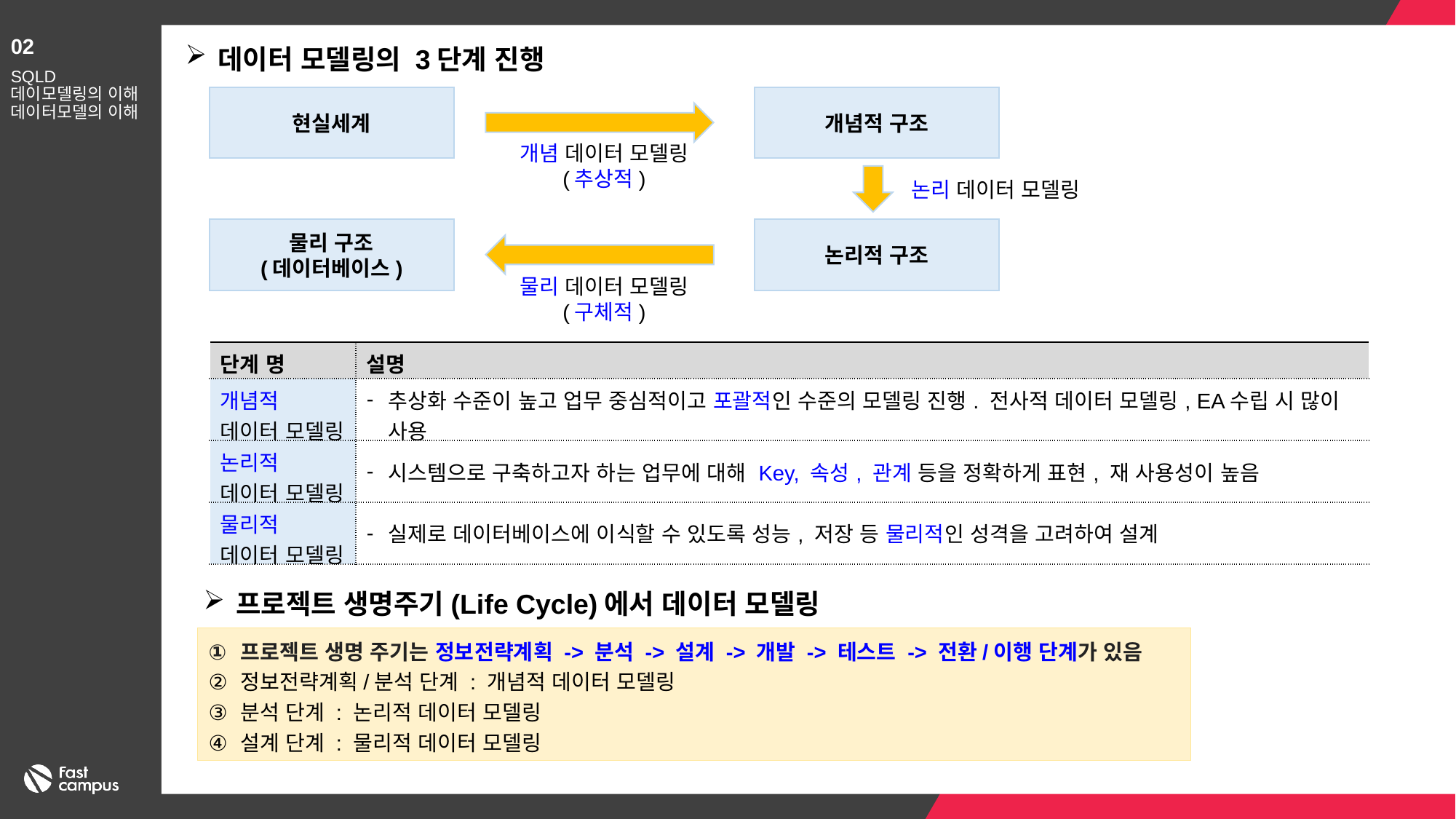

02
데이터 모델링의 3단계 진행
SQLD
데이모델링의 이해
데이터모델의 이해

개념적 구조
현실세계

개념 데이터 모델링
(추상적)

논리 데이터 모델링
물리 구조
(데이터베이스)
논리적 구조

물리 데이터 모델링
(구체적)
| 단계 명 | 설명 |
| --- | --- |
| 개념적 데이터 모델링 | 추상화 수준이 높고 업무 중심적이고 포괄적인 수준의 모델링 진행. 전사적 데이터 모델링, EA수립 시 많이 사용 |
| 논리적 데이터 모델링 | 시스템으로 구축하고자 하는 업무에 대해 Key, 속성, 관계 등을 정확하게 표현, 재 사용성이 높음 |
| 물리적 데이터 모델링 | 실제로 데이터베이스에 이식할 수 있도록 성능, 저장 등 물리적인 성격을 고려하여 설계 |
프로젝트 생명주기(Life Cycle)에서 데이터 모델링
프로젝트 생명 주기는 정보전략계획 -> 분석 -> 설계 -> 개발 -> 테스트 -> 전환/이행 단계가 있음
정보전략계획/분석 단계 : 개념적 데이터 모델링
분석 단계 : 논리적 데이터 모델링
설계 단계 : 물리적 데이터 모델링